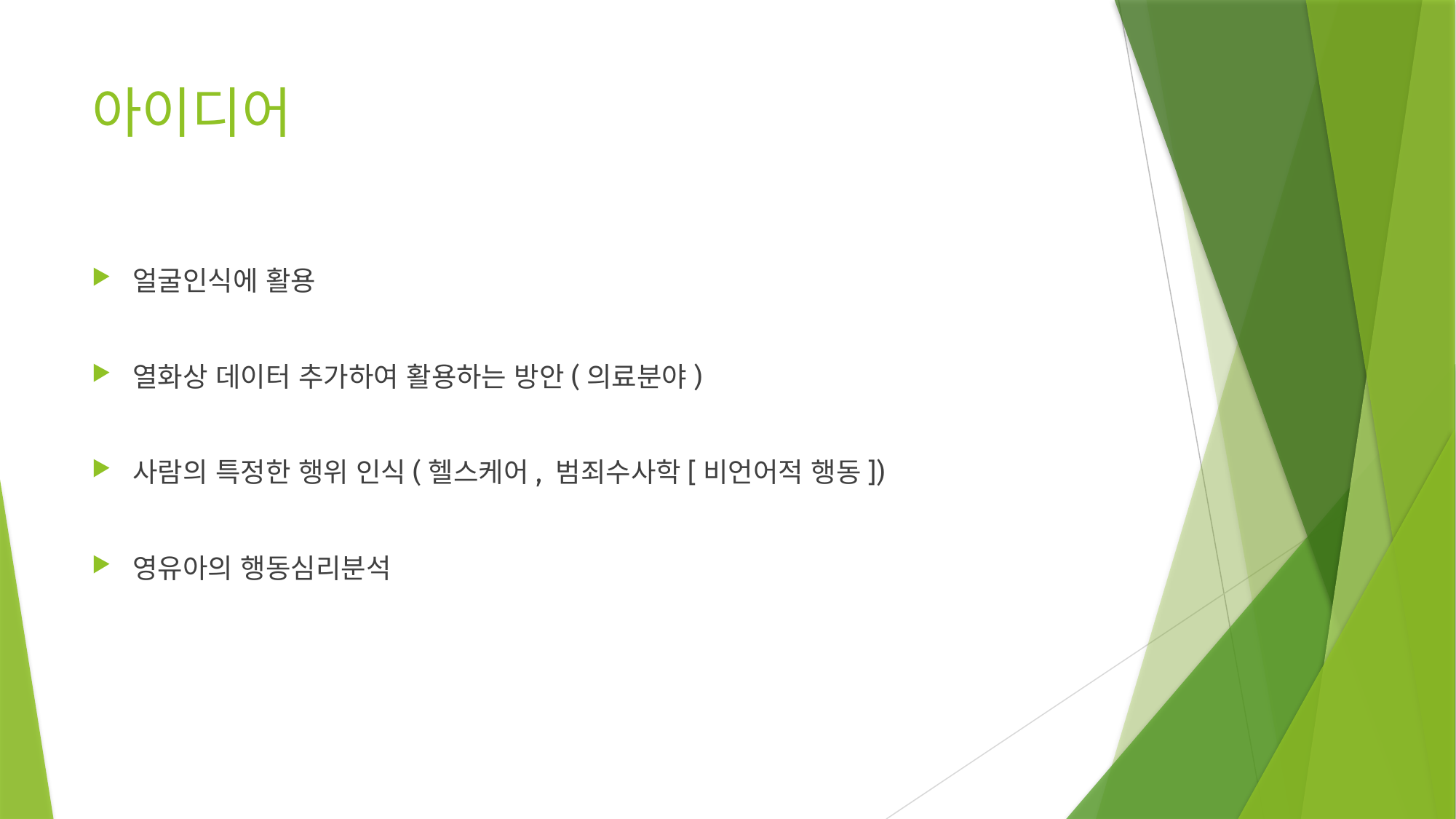

# 아이디어
얼굴인식에 활용

열화상 데이터 추가하여 활용하는 방안(의료분야)

사람의 특정한 행위 인식(헬스케어, 범죄수사학[비언어적 행동])

영유아의 행동심리분석